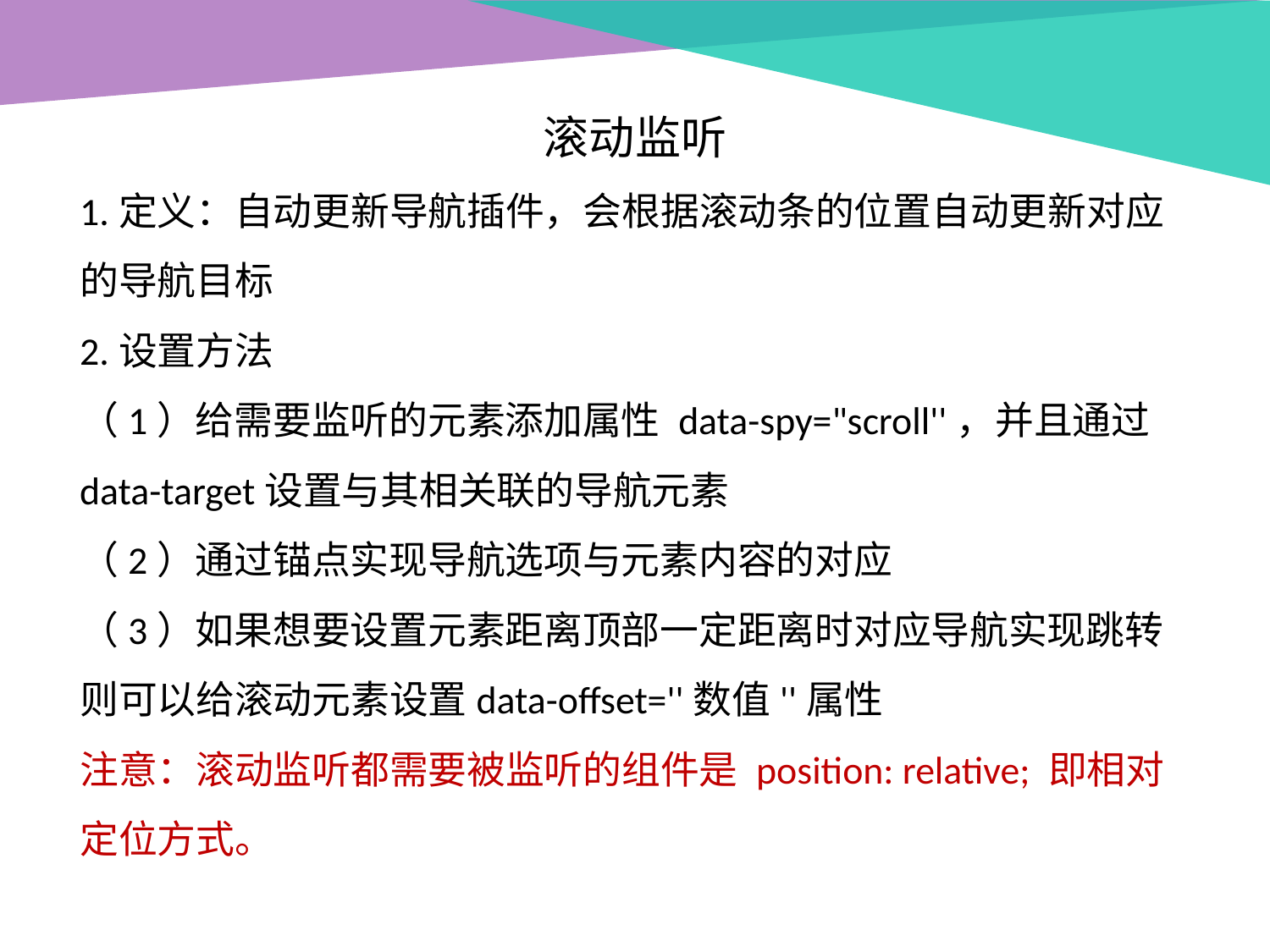

滚动监听
1.定义：自动更新导航插件，会根据滚动条的位置自动更新对应的导航目标
2.设置方法
（1）给需要监听的元素添加属性 data-spy="scroll''，并且通过data-target设置与其相关联的导航元素
（2）通过锚点实现导航选项与元素内容的对应
（3）如果想要设置元素距离顶部一定距离时对应导航实现跳转则可以给滚动元素设置data-offset=''数值''属性
注意：滚动监听都需要被监听的组件是 position: relative; 即相对定位方式。